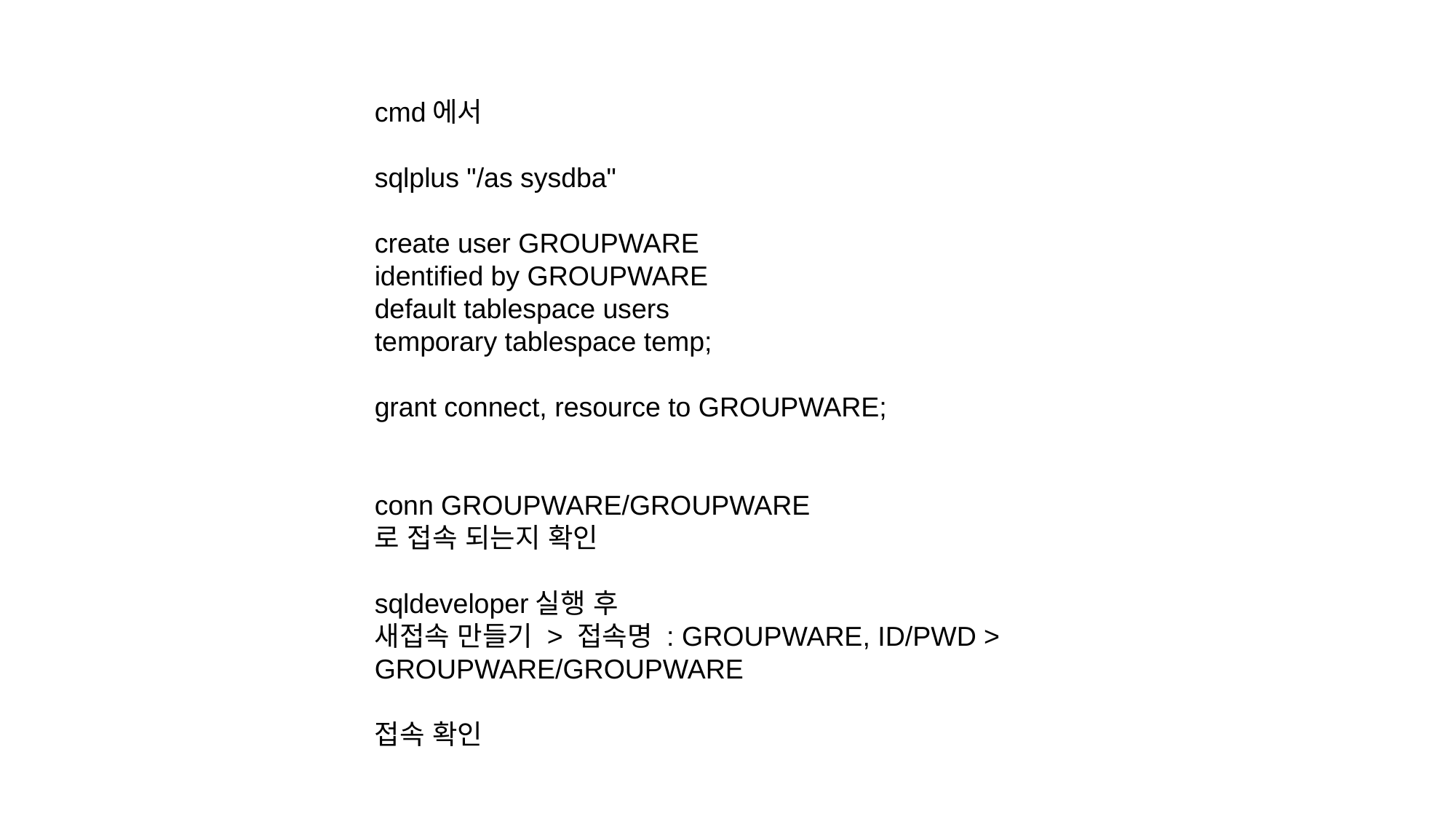

cmd에서

sqlplus "/as sysdba"

create user GROUPWARE
identified by GROUPWARE
default tablespace users
temporary tablespace temp;

grant connect, resource to GROUPWARE;

conn GROUPWARE/GROUPWARE
로 접속 되는지 확인

sqldeveloper실행 후
새접속 만들기 > 접속명 : GROUPWARE, ID/PWD > GROUPWARE/GROUPWARE

접속 확인